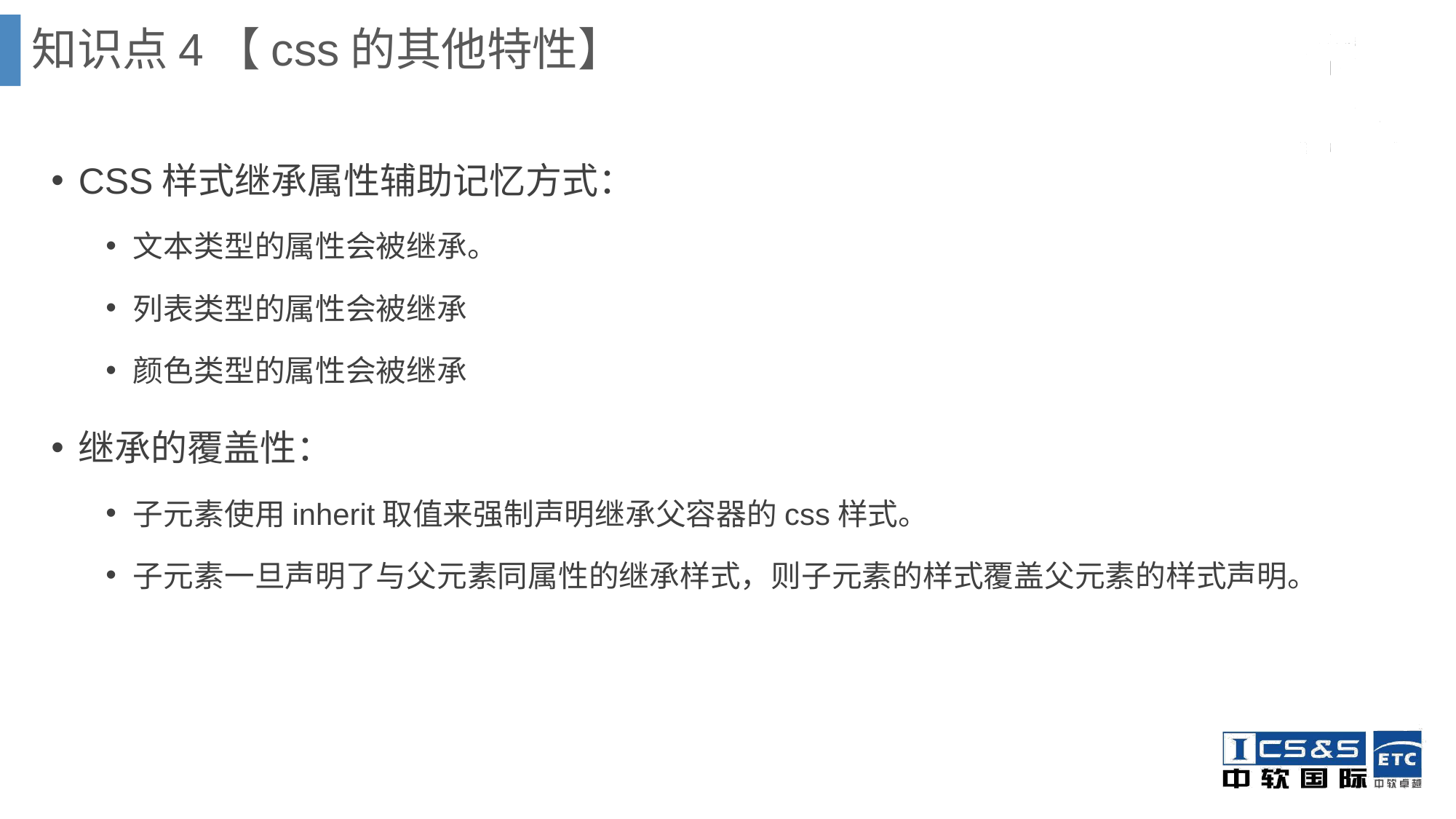

知识点4【css的其他特性】
CSS样式继承属性辅助记忆方式：
文本类型的属性会被继承。
列表类型的属性会被继承
颜色类型的属性会被继承
继承的覆盖性：
子元素使用inherit取值来强制声明继承父容器的css样式。
子元素一旦声明了与父元素同属性的继承样式，则子元素的样式覆盖父元素的样式声明。